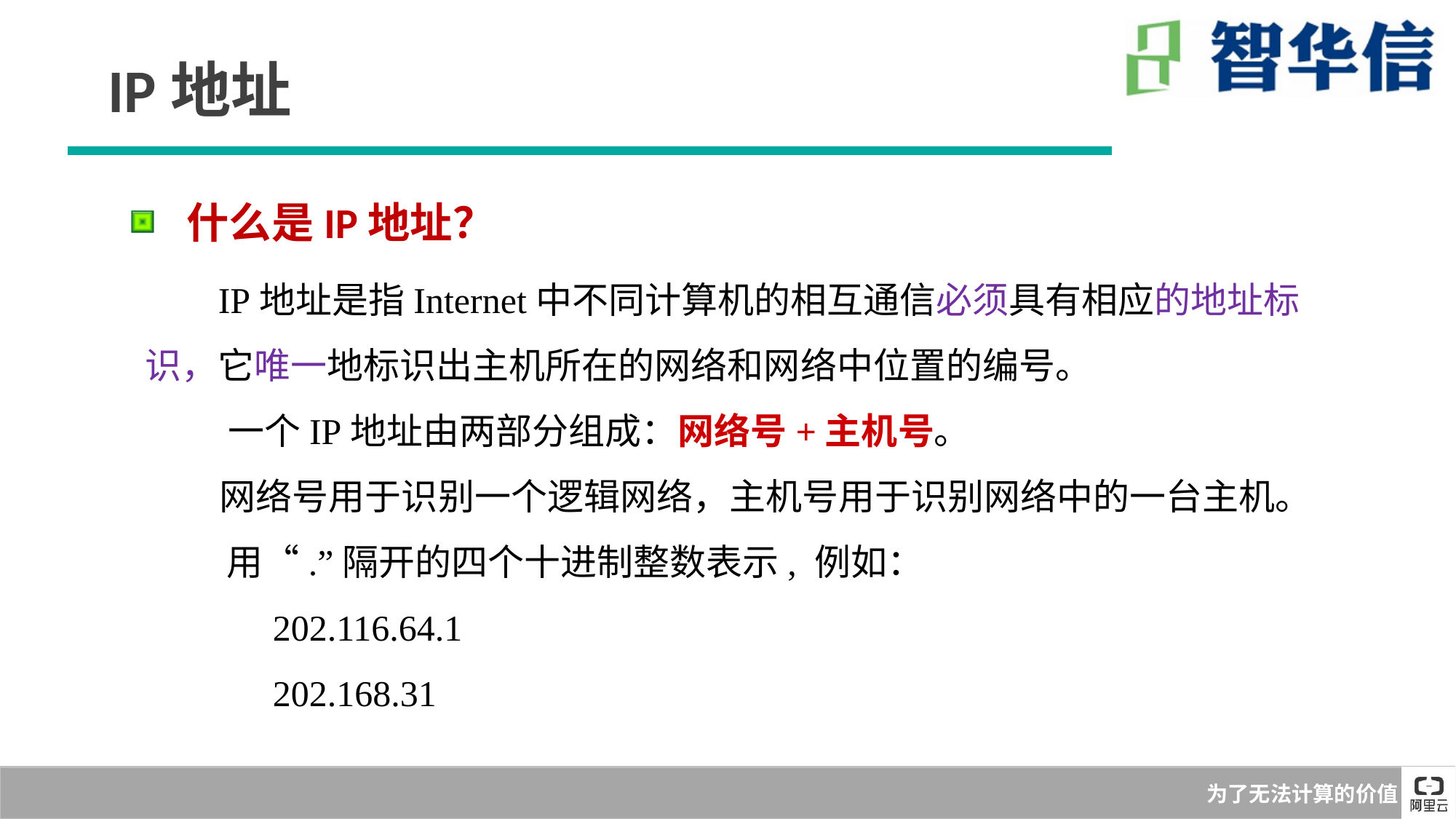

IP地址
  什么是IP地址？
        IP地址是指Internet中不同计算机的相互通信必须具有相应的地址标识，它唯一地标识出主机所在的网络和网络中位置的编号。
         一个IP地址由两部分组成：网络号+主机号。
        网络号用于识别一个逻辑网络，主机号用于识别网络中的一台主机。
19    用“.”隔开的四个十进制整数表示, 例如：
              202.116.64.1
              202.168.31